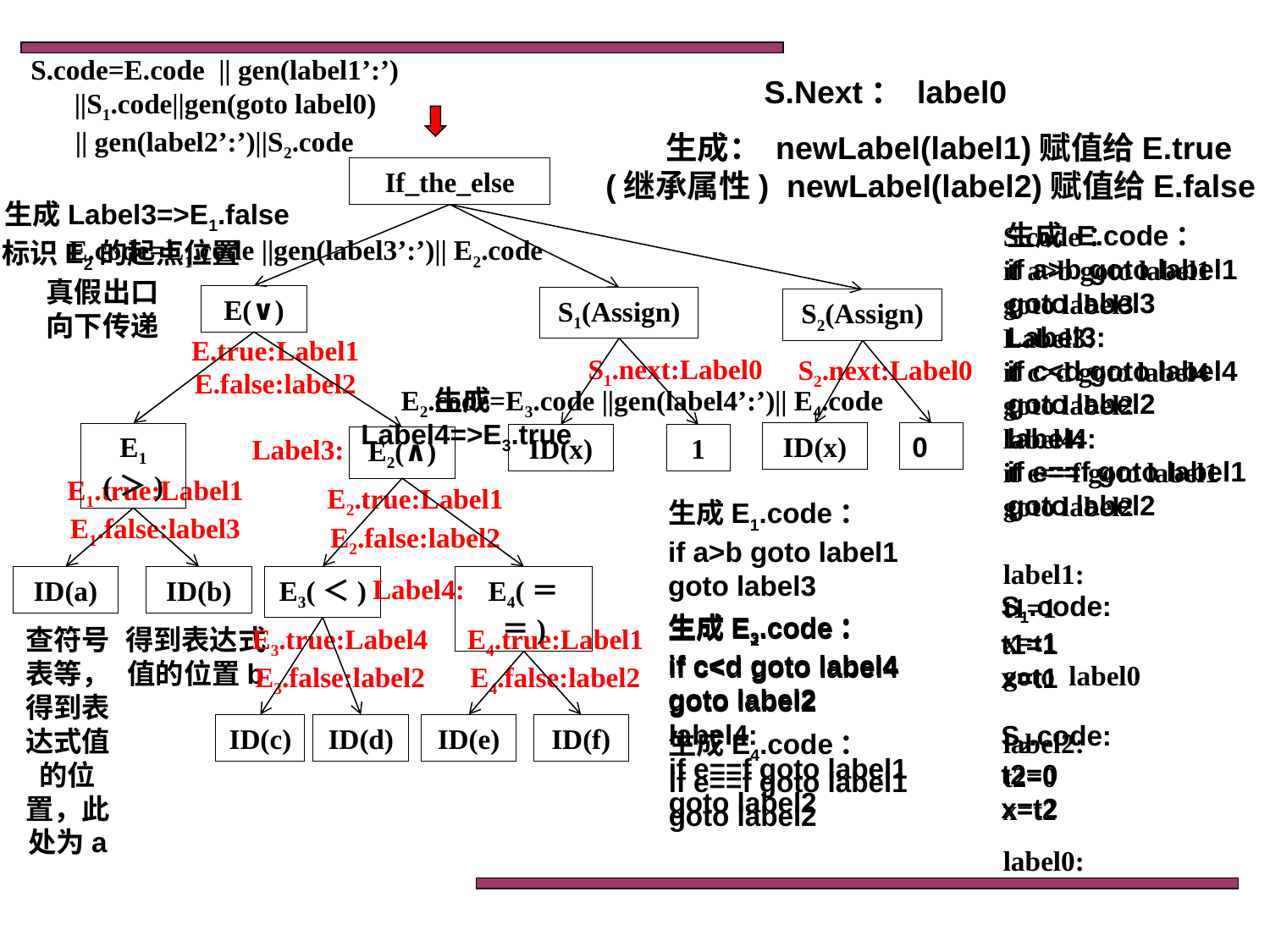

S.code=E.code  || gen(label1’:’)
   ||S1.code||gen(goto label0)
         || gen(label2’:’)||S2.code
S.Next： label0

    生成： newLabel(label1)赋值给E.true
(继承属性)  newLabel(label2)赋值给E.false
If_the_else
生成Label3=>E1.false
标识E2的起点位置
生成 E.code：
if a>b goto label1
goto label3
Label3:
if c<d goto label4
goto label2
label4:
if e==f goto label1
goto label2

S.code：
if a>b goto label1
goto label3
Label3:
if c>d goto label4
goto label2
label4:
if e==f goto label1
goto label2

label1:
t1=1
x=t1
goto  label0

label2:
t2=0
x=t2

label0:
E.code=E1.code ||gen(label3’:’)|| E2.code
真假出口
向下传递
E(∨)
S1(Assign)
S2(Assign)
E.true:Label1
E.false:label2
S1.next:Label0
S2.next:Label0
生成Label4=>E3.true
E2.code=E3.code ||gen(label4’:’)|| E4.code
E1(＞)
ID(x)
0
ID(x)
1
Label3:
E2(∧)
E1.true:Label1
E1.false:label3
E2.true:Label1
E2.false:label2
生成E1.code：
if a>b goto label1
goto label3
Label4:
ID(a)
ID(b)
E3(＜)
E4(＝ ＝)
S1.code:
t1=1
x=t1
生成E3.code：
if c<d goto label4
goto label2
生成E2.code：
if c<d goto label4
goto label2
label4:
if e==f goto label1
goto label2

E3.true:Label4
E3.false:label2
E4.true:Label1
E4.false:label2
查符号表等，得到表达式值的位置，此处为a
得到表达式值的位置b
S2.code:
t2=0
x=t2
ID(c)
ID(d)
ID(e)
ID(f)
生成E4.code：
if e==f goto label1
goto label2
47